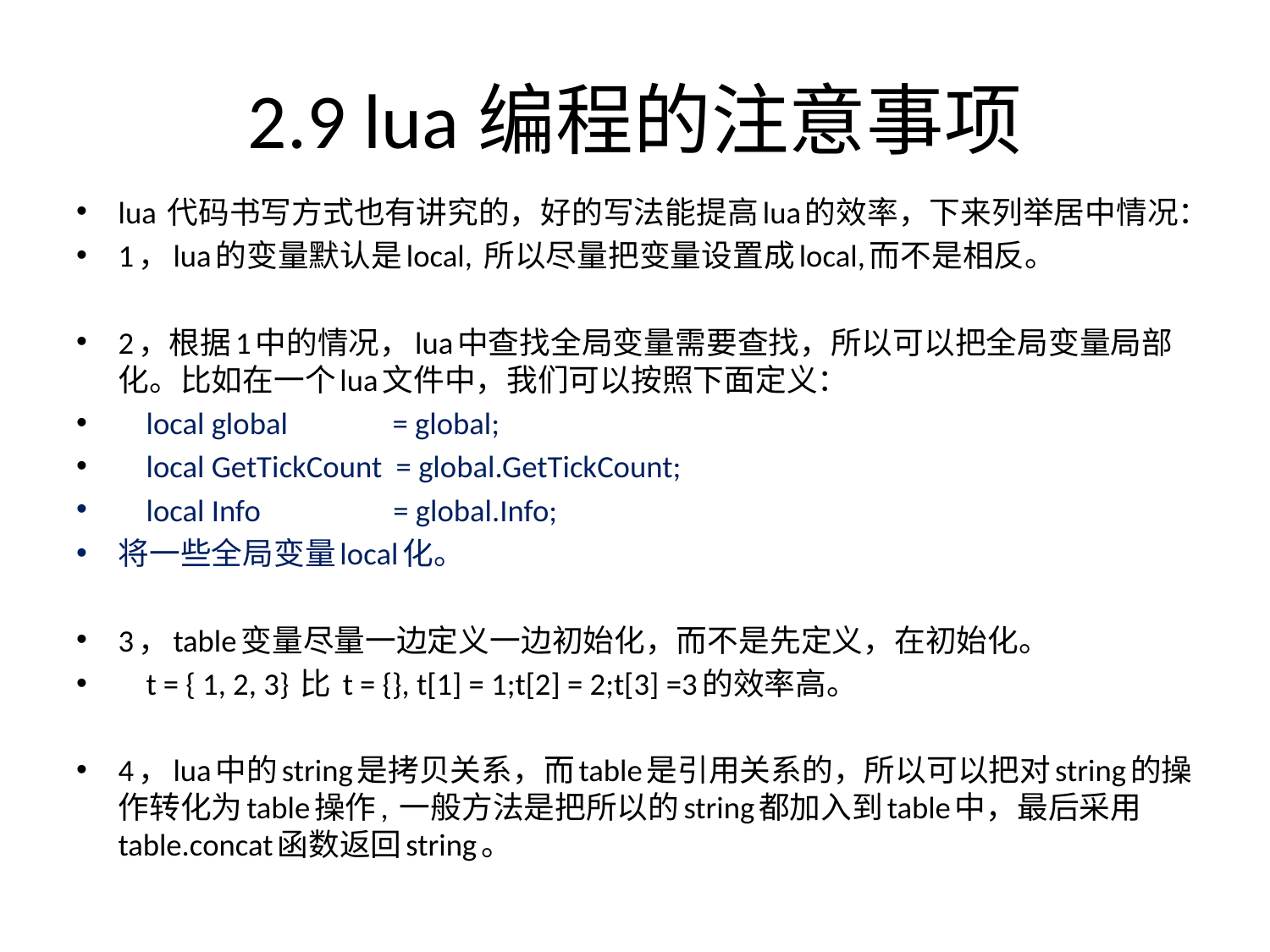

# 2.9 lua编程的注意事项
lua 代码书写方式也有讲究的，好的写法能提高lua的效率，下来列举居中情况：
1，lua的变量默认是local, 所以尽量把变量设置成local,而不是相反。

2，根据1中的情况，lua中查找全局变量需要查找，所以可以把全局变量局部化。比如在一个lua文件中，我们可以按照下面定义：
    local global               = global;
    local GetTickCount  = global.GetTickCount;
    local Info                   = global.Info;
将一些全局变量local化。

3，table变量尽量一边定义一边初始化，而不是先定义，在初始化。
    t = { 1, 2, 3} 比 t = {}, t[1] = 1;t[2] = 2;t[3] =3的效率高。

4，lua中的string是拷贝关系，而table是引用关系的，所以可以把对string的操作转化为table操作, 一般方法是把所以的string都加入到table中，最后采用table.concat函数返回string。